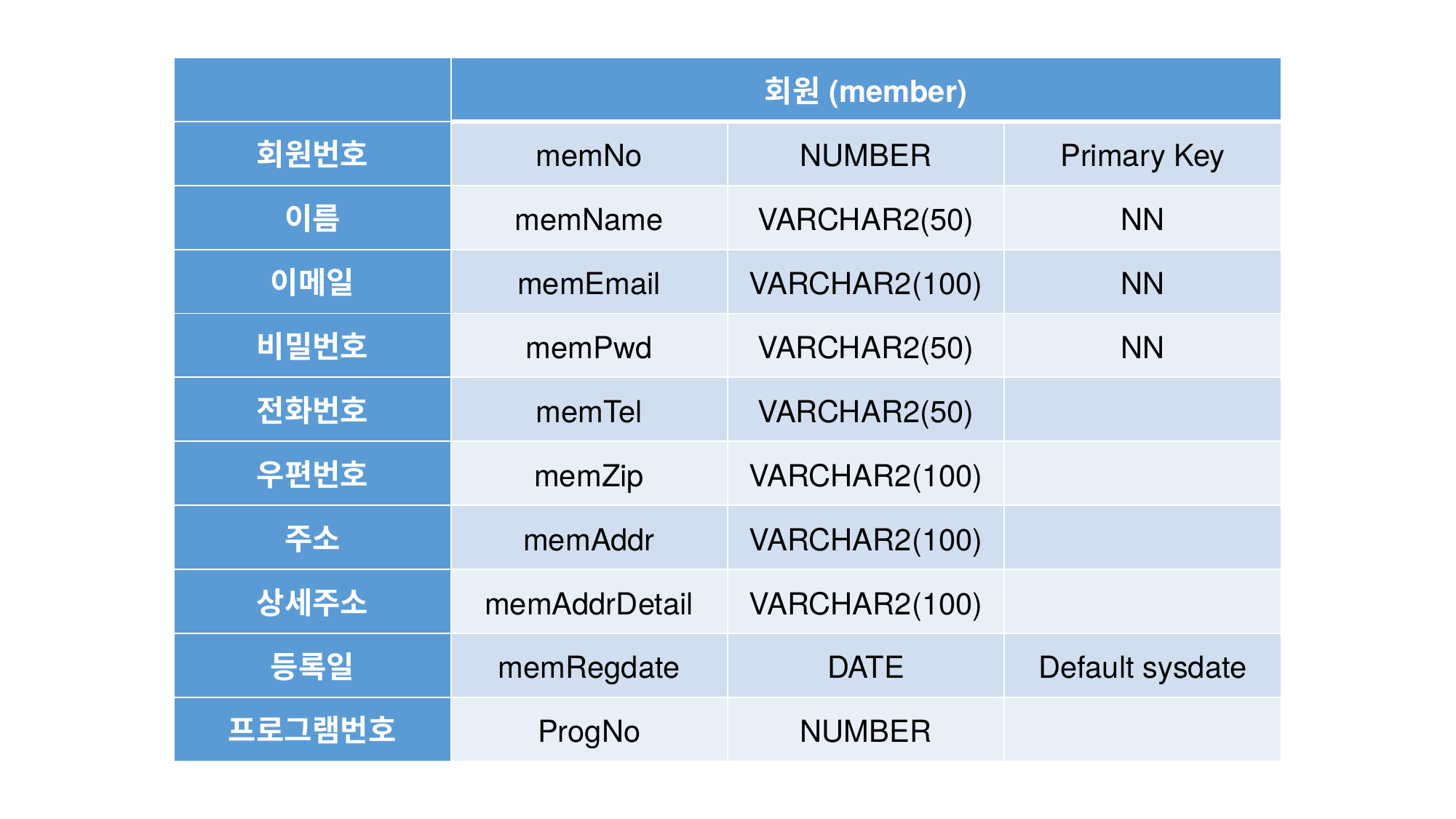

|  | 회원(member) |  |  |
| --- | --- | --- | --- |
| 회원번호 | memNo | NUMBER | Primary Key |
| 이름 | memName | VARCHAR2(50) | NN |
| 이메일 | memEmail | VARCHAR2(100) | NN |
| 비밀번호 | memPwd | VARCHAR2(50) | NN |
| 전화번호 | memTel | VARCHAR2(50) |  |
| 우편번호 | memZip | VARCHAR2(100) |  |
| 주소 | memAddr | VARCHAR2(100) |  |
| 상세주소 | memAddrDetail | VARCHAR2(100) |  |
| 등록일 | memRegdate | DATE | Default sysdate |
| 프로그램번호 | ProgNo | NUMBER |  |